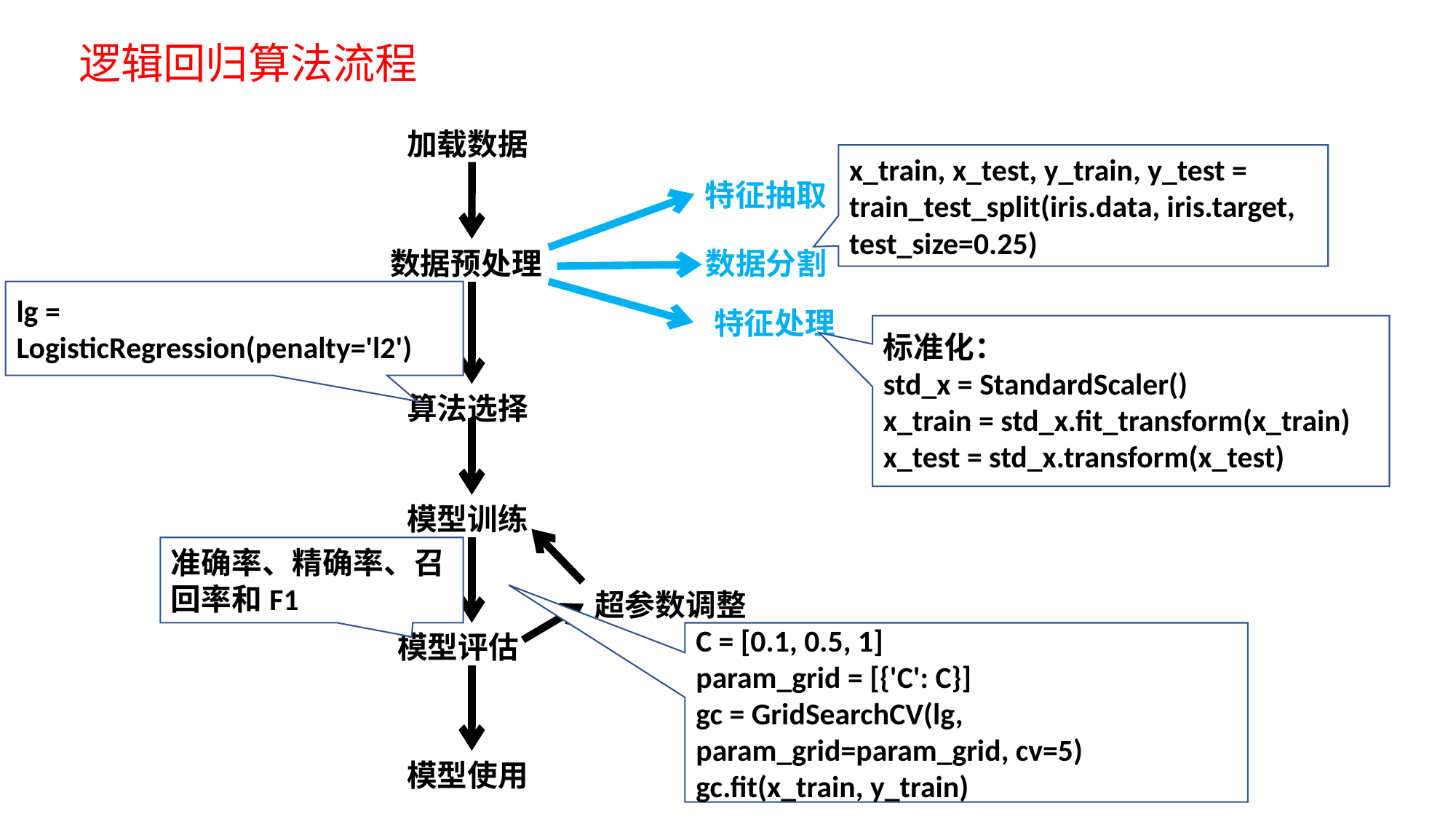

逻辑回归算法流程
加载数据
x_train, x_test, y_train, y_test = train_test_split(iris.data, iris.target, test_size=0.25)
特征抽取
数据预处理
数据分割
lg = LogisticRegression(penalty='l2')
特征处理
标准化：
std_x = StandardScaler()
x_train = std_x.fit_transform(x_train)
x_test = std_x.transform(x_test)
算法选择
模型训练
准确率、精确率、召回率和F1
超参数调整
模型评估
C = [0.1, 0.5, 1]
param_grid = [{'C': C}]
gc = GridSearchCV(lg, param_grid=param_grid, cv=5)
gc.fit(x_train, y_train)
模型使用